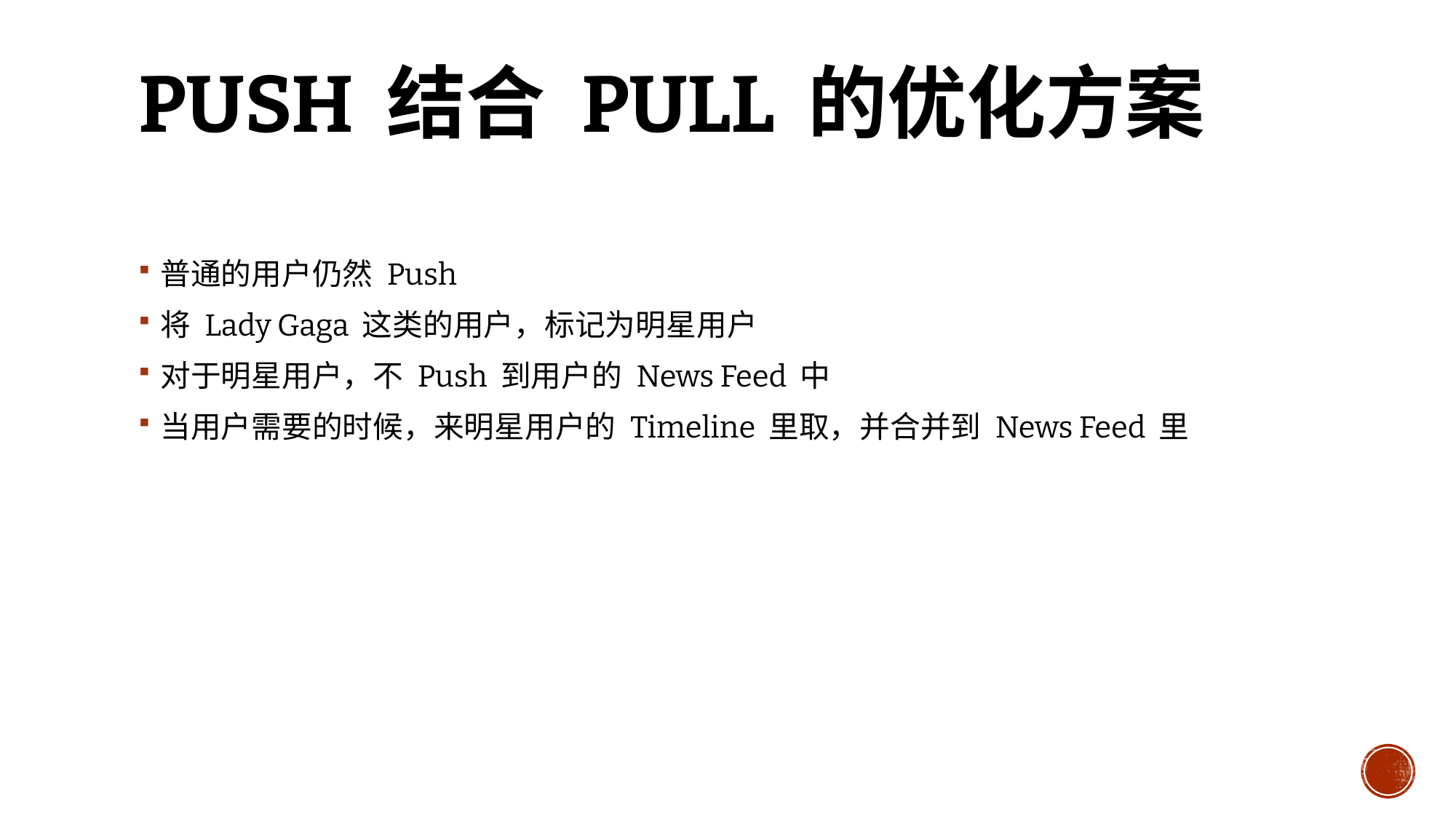

# Push 结合 Pull 的优化方案
普通的用户仍然 Push
将 Lady Gaga 这类的用户，标记为明星用户
对于明星用户，不 Push 到用户的 News Feed 中
当用户需要的时候，来明星用户的 Timeline 里取，并合并到 News Feed 里